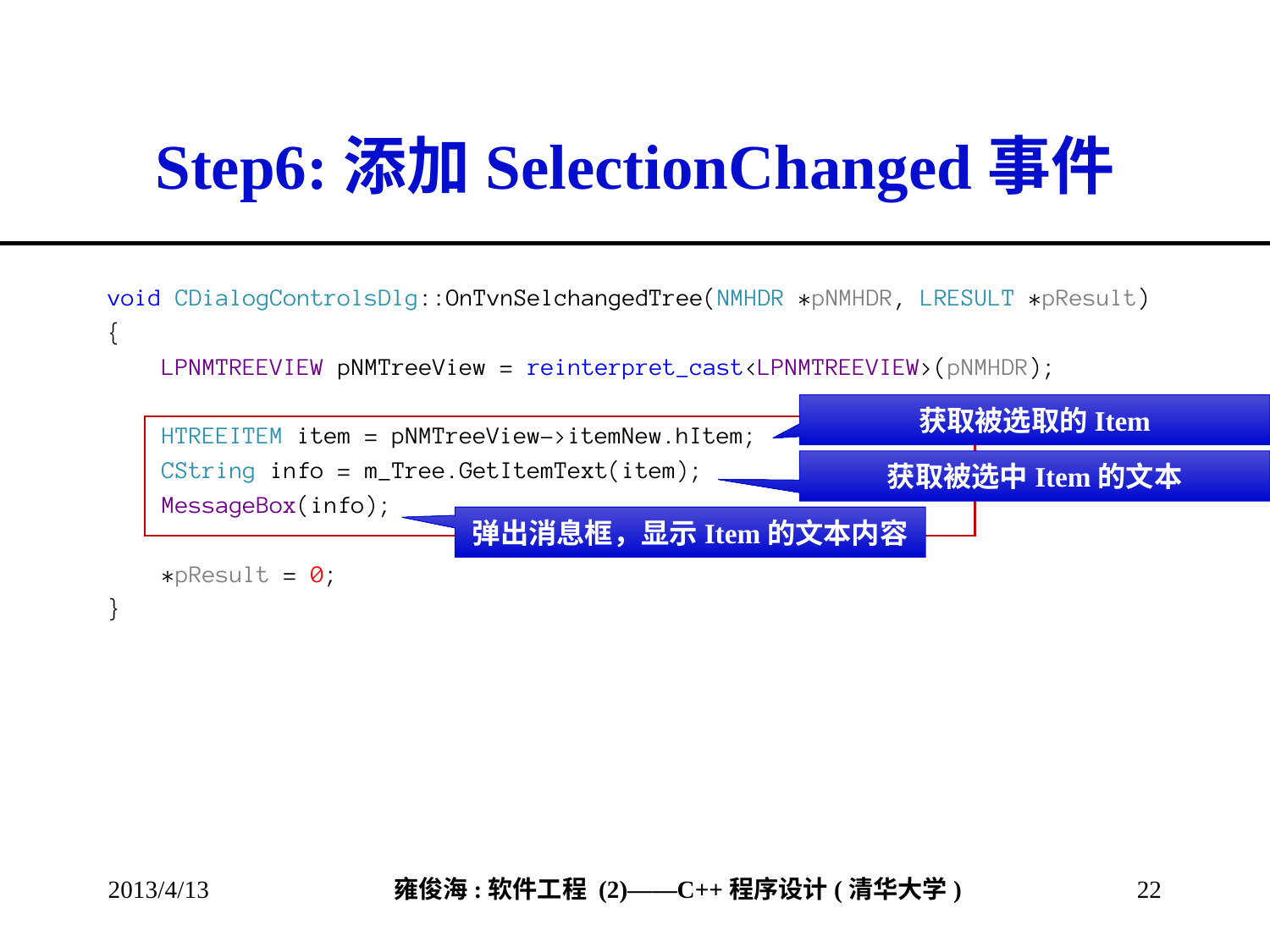

# Step6:添加SelectionChanged事件
void CDialogControlsDlg::OnTvnSelchangedTree(NMHDR *pNMHDR, LRESULT *pResult)
{
    LPNMTREEVIEW pNMTreeView = reinterpret_cast<LPNMTREEVIEW>(pNMHDR);

    HTREEITEM item = pNMTreeView->itemNew.hItem;
    CString info = m_Tree.GetItemText(item);
    MessageBox(info);

    *pResult = 0;
}
获取被选取的Item

获取被选中Item的文本
弹出消息框，显示Item的文本内容
2013/4/13
22